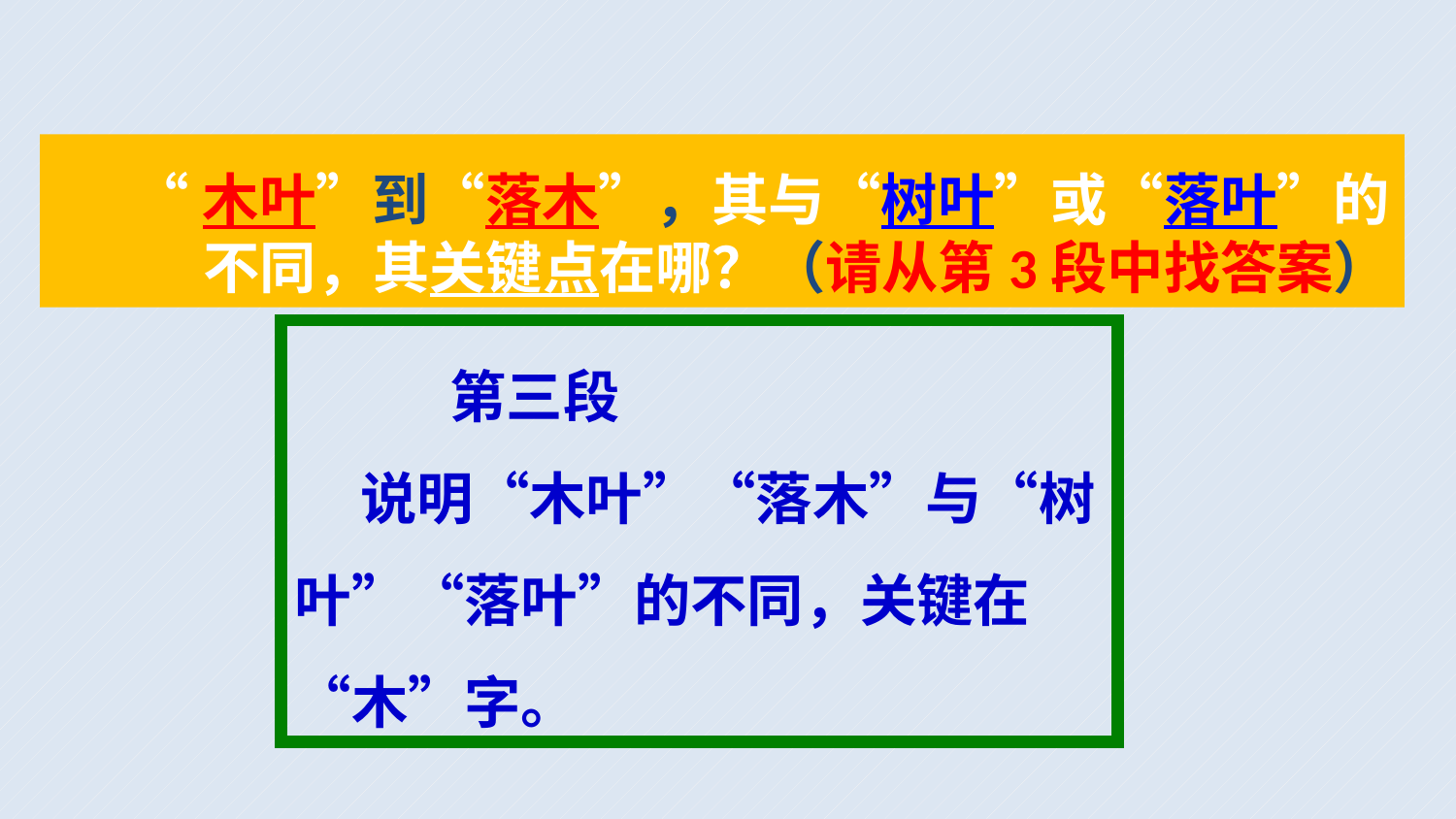

“木叶”到“落木”，其与“树叶”或“落叶”的不同，其关键点在哪？（请从第3段中找答案）
           第三段
    说明“木叶”“落木”与“树叶”“落叶”的不同，关键在“木”字。